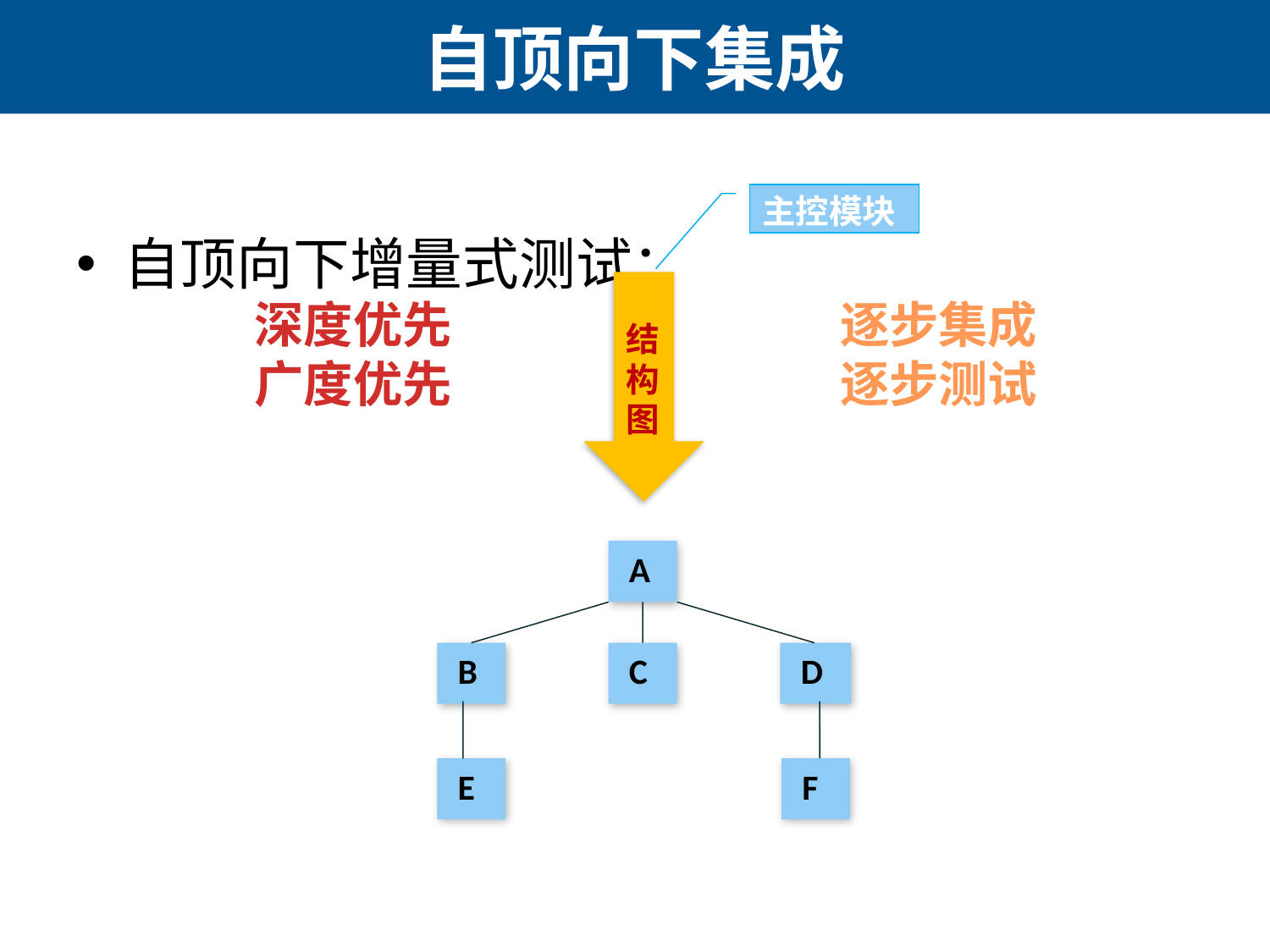

# 自顶向下集成
主控模块
自顶向下增量式测试：

结构图
深度优先
广度优先
逐步集成
逐步测试
 A

 B

 C

 D

 E

 F